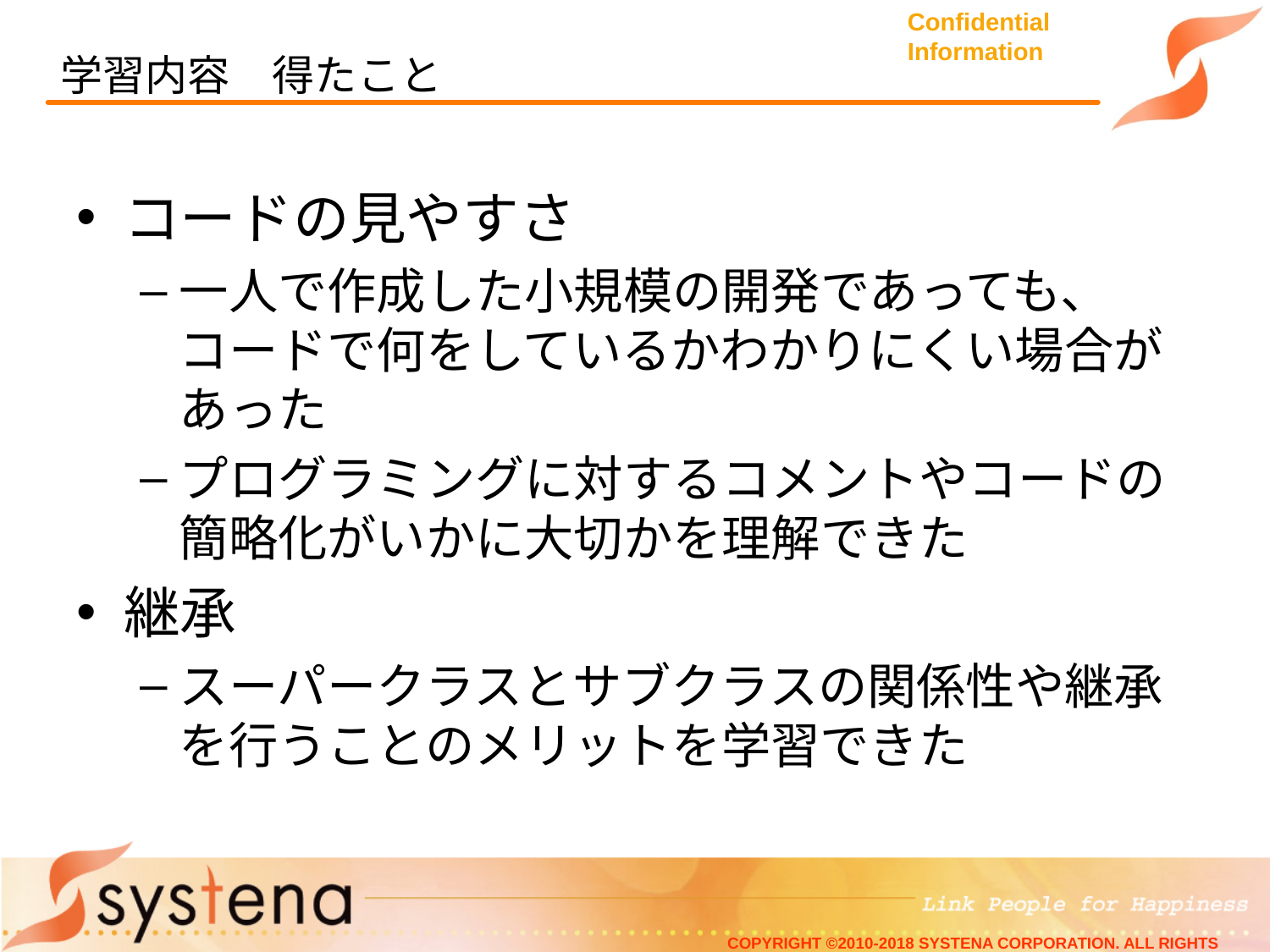

# 学習内容　得たこと
コードの見やすさ
一人で作成した小規模の開発であっても、コードで何をしているかわかりにくい場合があった
プログラミングに対するコメントやコードの簡略化がいかに大切かを理解できた
継承
スーパークラスとサブクラスの関係性や継承を行うことのメリットを学習できた